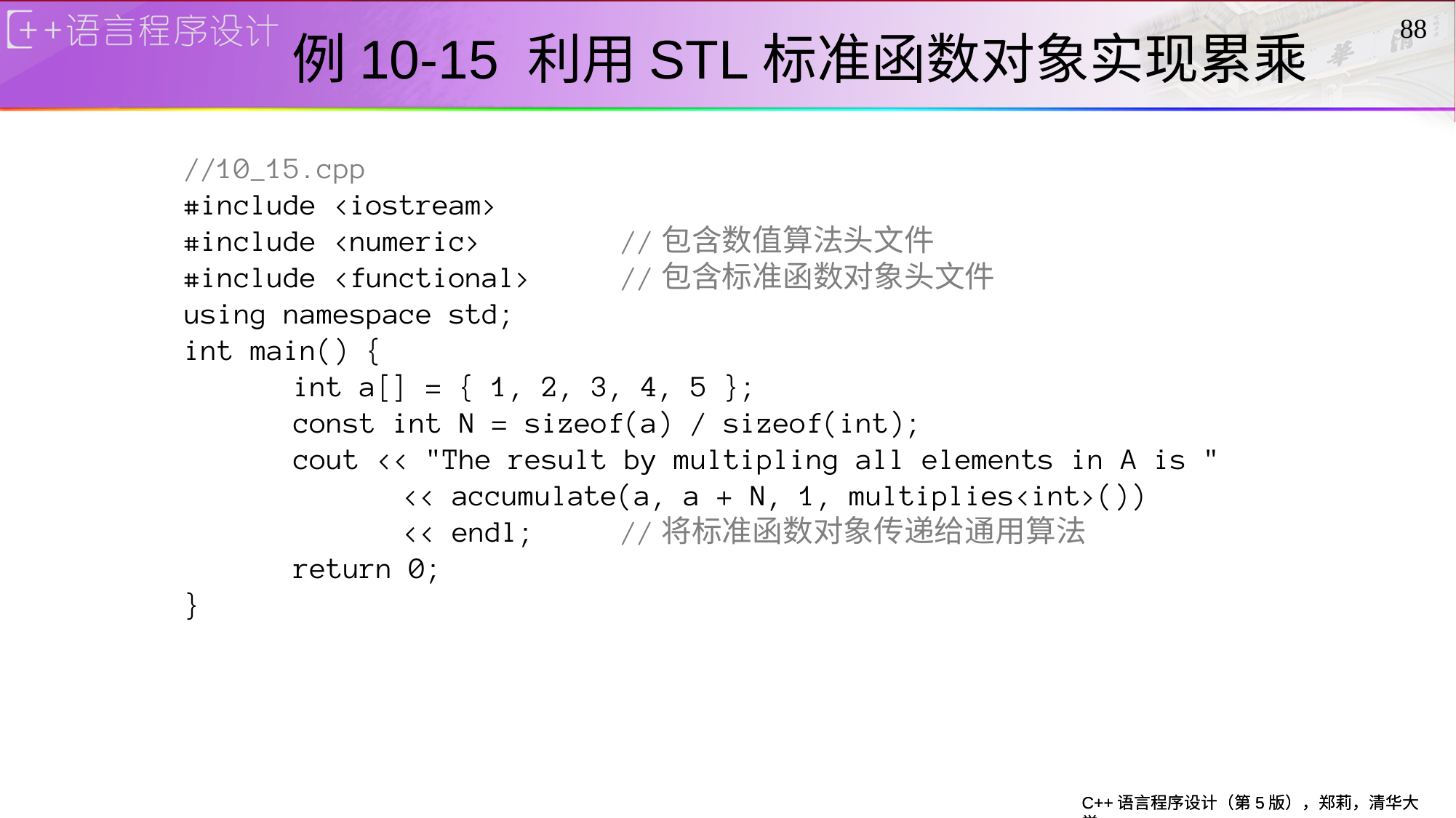

# 例10-15 利用STL标准函数对象实现累乘
88
//10_15.cpp
#include <iostream>
#include <numeric>		//包含数值算法头文件
#include <functional>	//包含标准函数对象头文件
using namespace std;
int main() {
	int a[] = { 1, 2, 3, 4, 5 };
	const int N = sizeof(a) / sizeof(int);
	cout << "The result by multipling all elements in A is "
		<< accumulate(a, a + N, 1, multiplies<int>())
		<< endl;	//将标准函数对象传递给通用算法
	return 0;
}